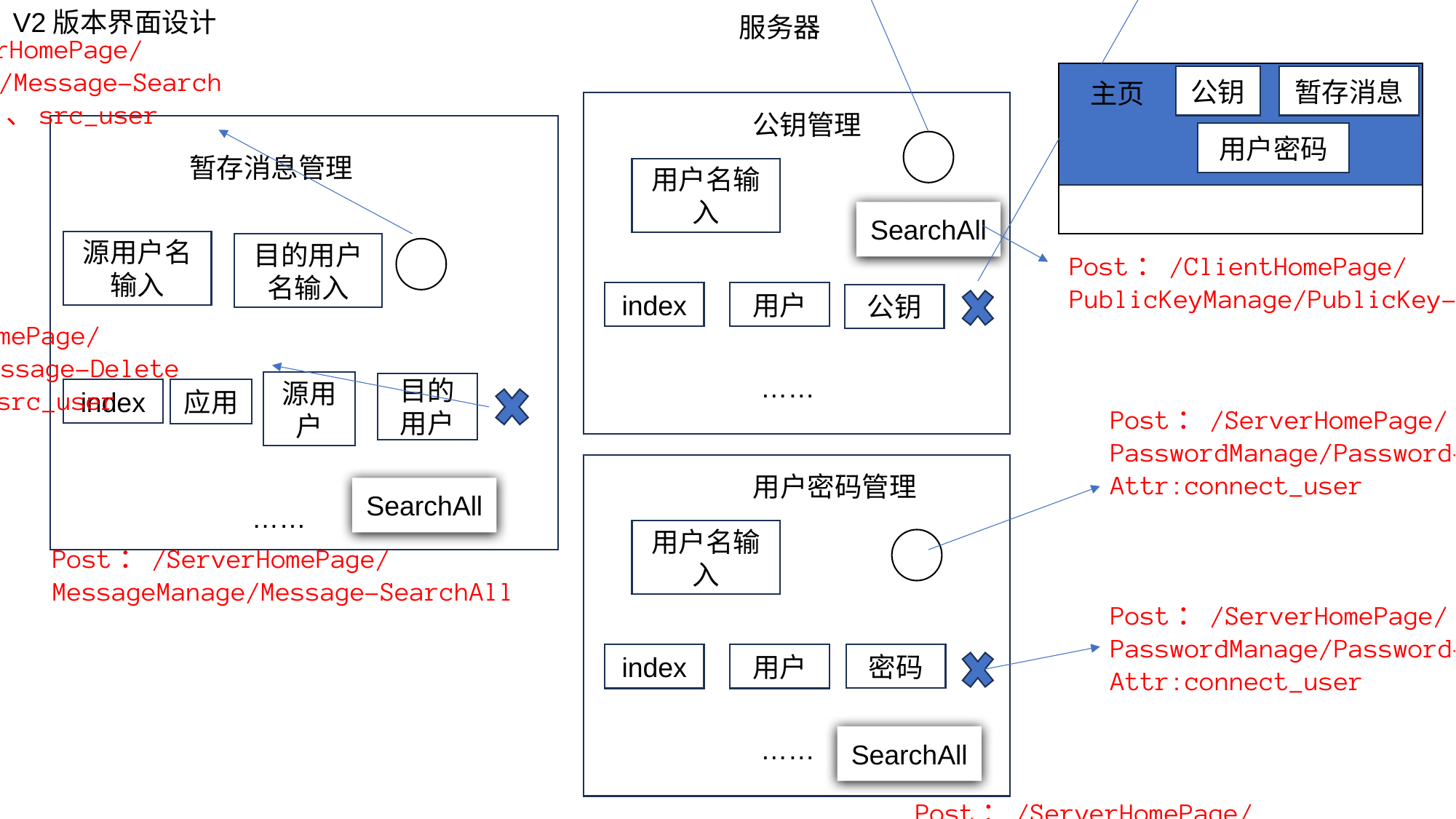

V2版本界面设计
Post：/ServerHomePage/PublicKeyManage/PublicKey-Delte
Attr:connect_user
Post：/ServerHomePage/PublicKeyManage/PublicKey-Search
Attr:connect_user
服务器
Post：/ServerHomePage/MessageManage/Message-Search
Attr:dst_user、src_user

公钥
暂存消息
主页

公钥管理

用户密码

暂存消息管理
用户名输入
SearchAll
源用户名输入
目的用户名输入

Post：/ClientHomePage/ PublicKeyManage/PublicKey-SearchAll

index
用户
公钥
Post：/ServerHomePage/MessageManage/Message-Delete
Attr:dst_user、src_user
……
源用户
目的用户
index
应用

Post：/ServerHomePage/PasswordManage/Password-Search
Attr:connect_user

用户密码管理
SearchAll
……
用户名输入

Post：/ServerHomePage/MessageManage/Message-SearchAll
Post：/ServerHomePage/PasswordManage/Password-Delete
Attr:connect_user

密码
index
用户
SearchAll
……
Post：/ServerHomePage/PasswordManage/Password-SearchAll